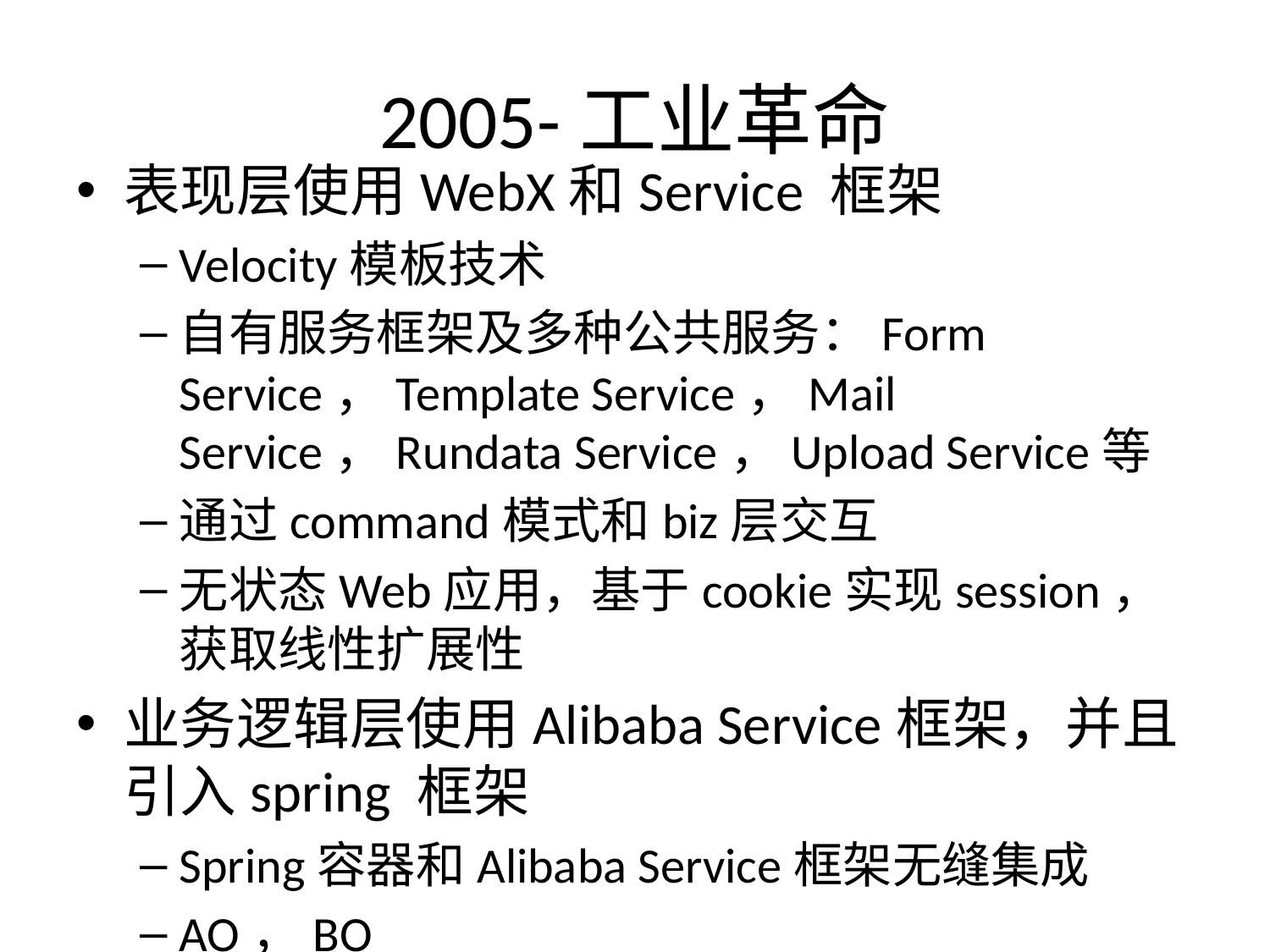

# 2005-工业革命
表现层使用WebX和Service 框架
Velocity模板技术
自有服务框架及多种公共服务：Form Service，Template Service，Mail Service，Rundata Service，Upload Service等
通过command模式和biz层交互
无状态Web应用，基于cookie实现session，获取线性扩展性
业务逻辑层使用Alibaba Service框架，并且引入spring 框架
Spring容器和Alibaba Service框架无缝集成
AO，BO
使用分布式cache缓存对象
数据访问层
透明的事务处理
引入Hibernate和iBatis，以iBatis为主